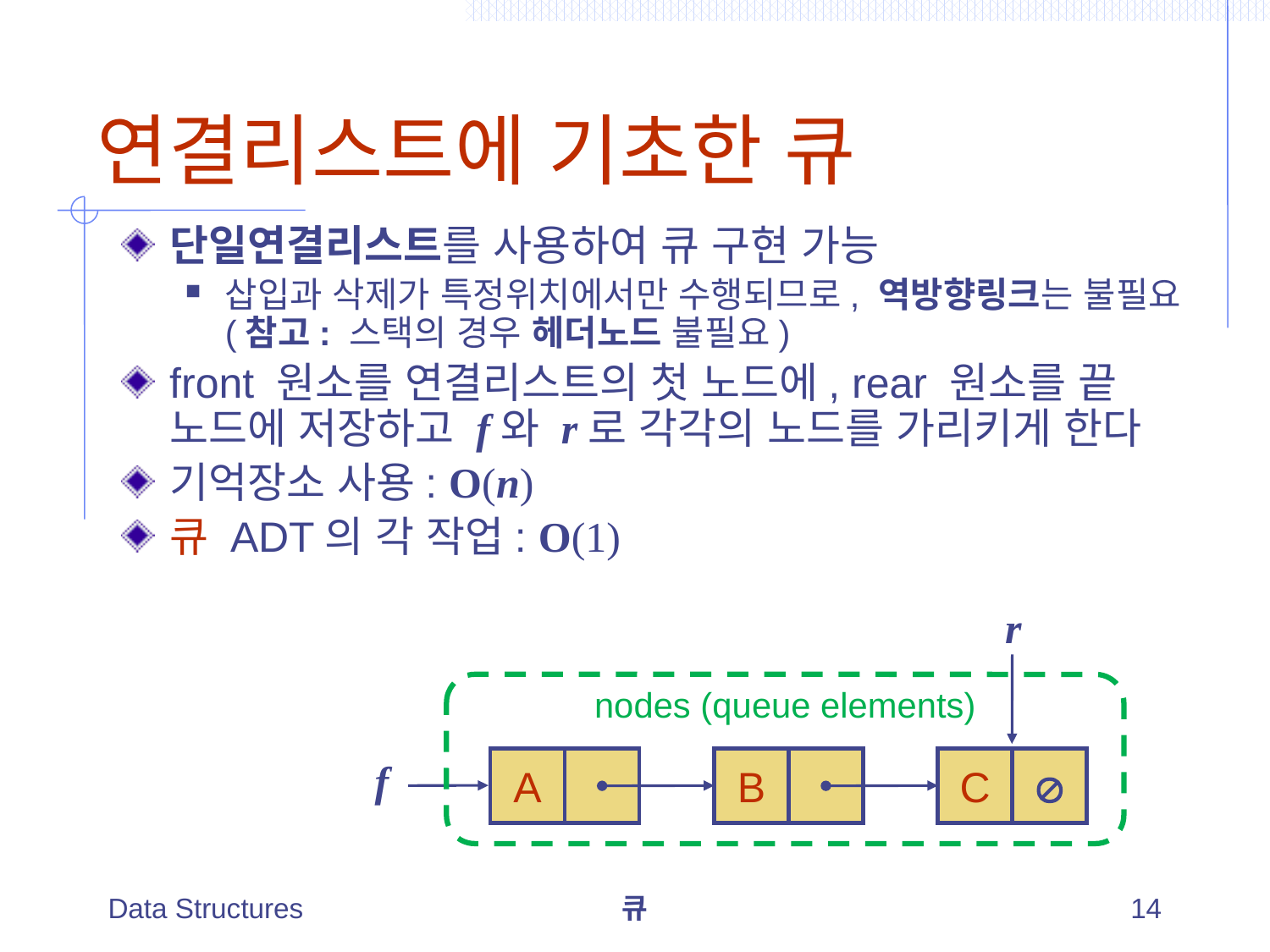

# 연결리스트에 기초한 큐
단일연결리스트를 사용하여 큐 구현 가능
삽입과 삭제가 특정위치에서만 수행되므로, 역방향링크는 불필요 (참고: 스택의 경우 헤더노드 불필요)
front 원소를 연결리스트의 첫 노드에, rear 원소를 끝 노드에 저장하고 f와 r로 각각의 노드를 가리키게 한다
기억장소 사용: O(n)
큐 ADT의 각 작업: O(1)
r
nodes (queue elements)
f
A

B

C
∅

Data Structures
큐
14